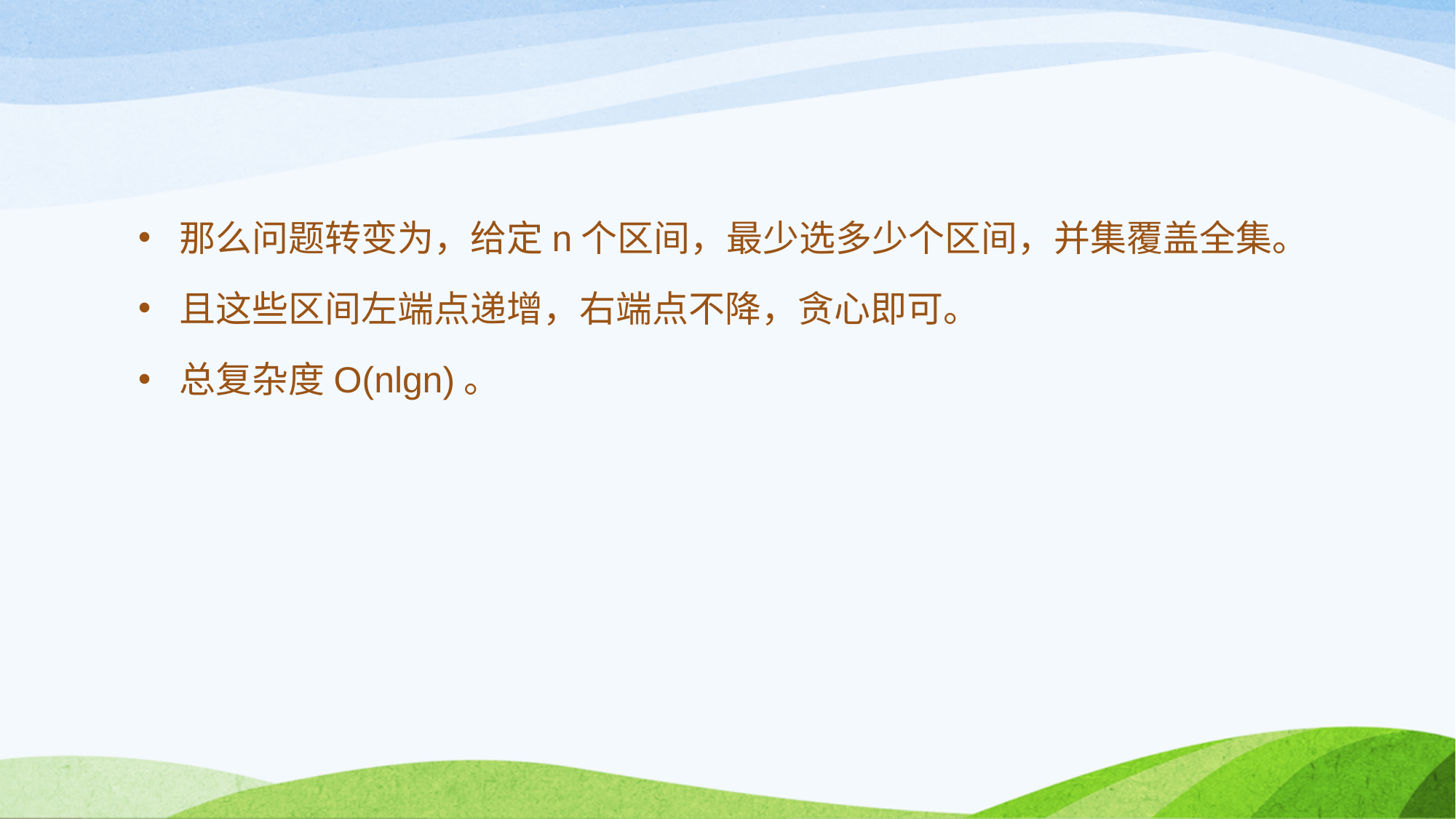

#
那么问题转变为，给定n个区间，最少选多少个区间，并集覆盖全集。
且这些区间左端点递增，右端点不降，贪心即可。
总复杂度O(nlgn)。